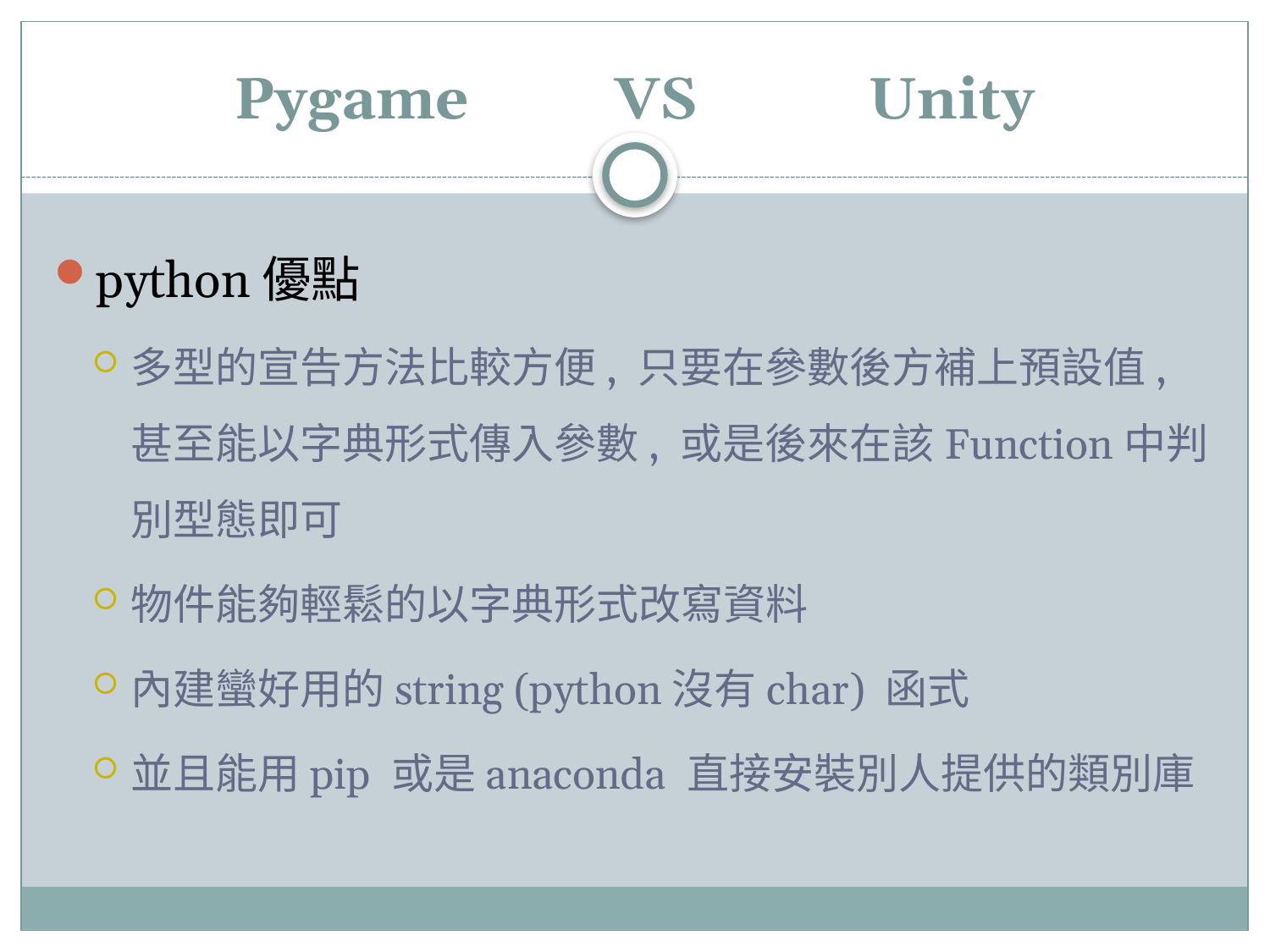

# Pygame		VS		Unity
python優點
多型的宣告方法比較方便, 只要在參數後方補上預設值, 甚至能以字典形式傳入參數, 或是後來在該Function中判別型態即可
物件能夠輕鬆的以字典形式改寫資料
內建蠻好用的string (python沒有char) 函式
並且能用pip 或是anaconda 直接安裝別人提供的類別庫